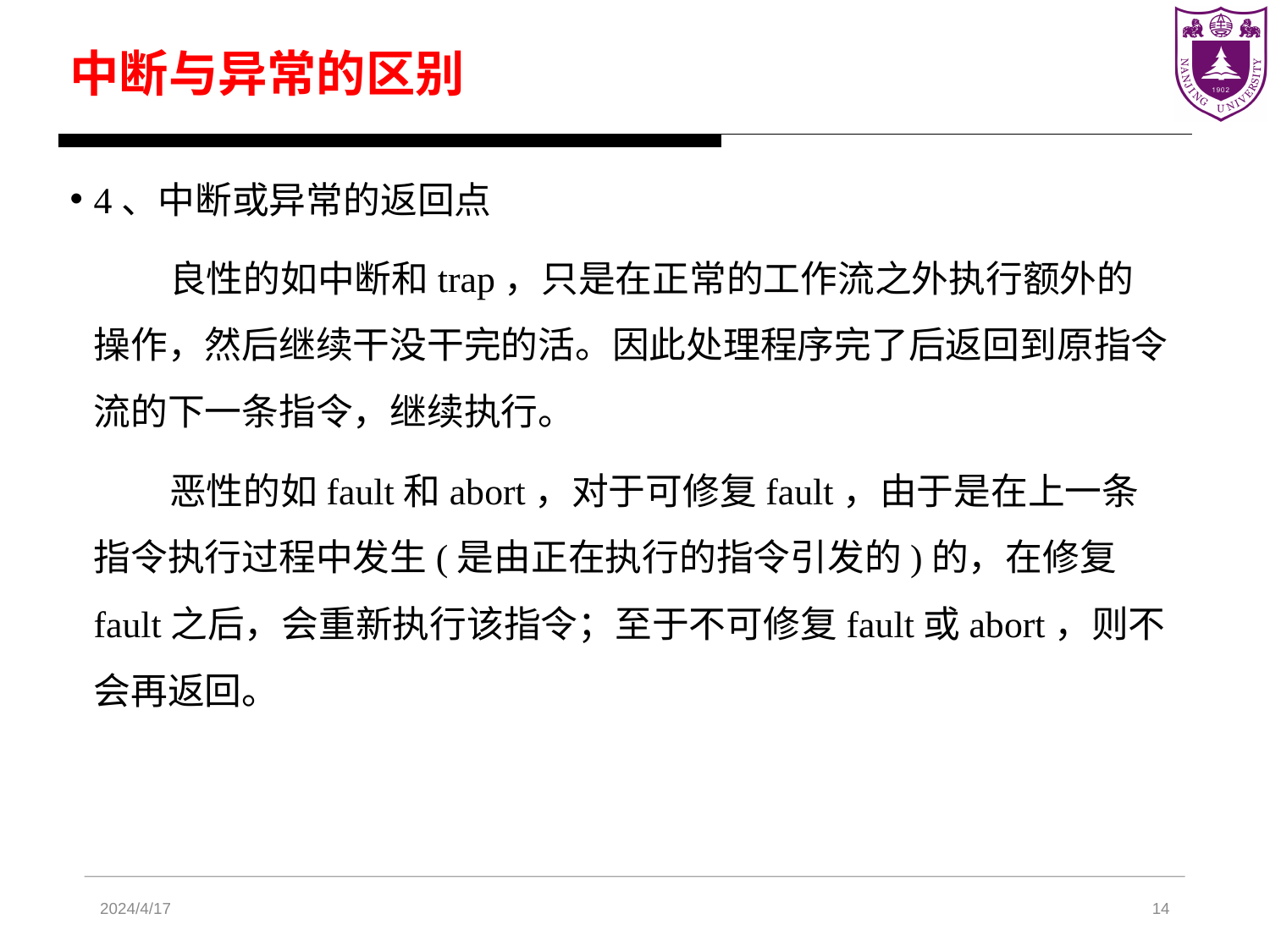

# 中断与异常的区别
4、中断或异常的返回点
           良性的如中断和trap，只是在正常的工作流之外执行额外的操作，然后继续干没干完的活。因此处理程序完了后返回到原指令流的下一条指令，继续执行。
           恶性的如fault和abort，对于可修复fault，由于是在上一条指令执行过程中发生(是由正在执行的指令引发的)的，在修复fault之后，会重新执行该指令；至于不可修复fault或abort，则不会再返回。

2024/4/17
14